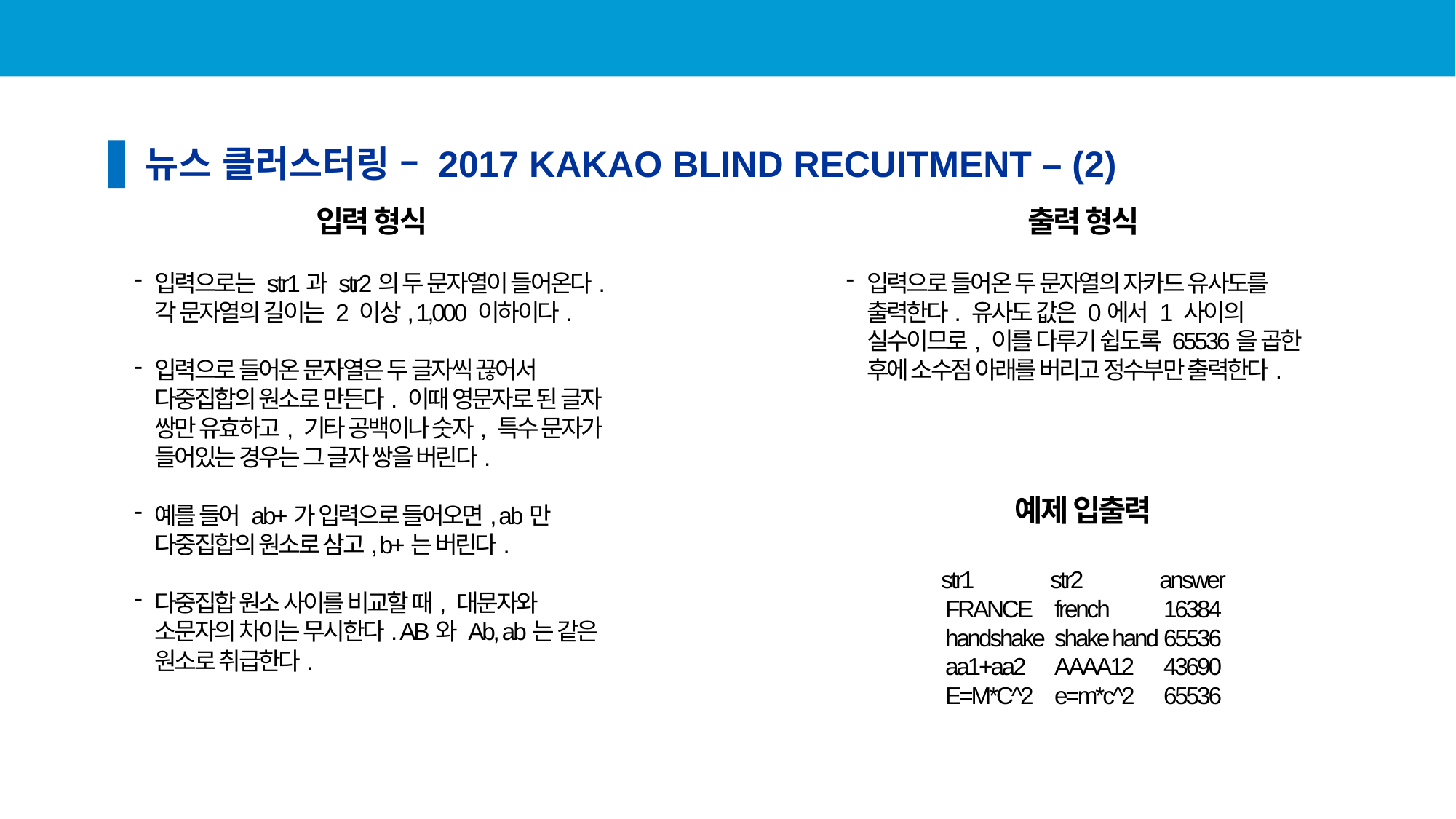

PYTHON  PROJECT  주제
뉴스 클러스터링 – 2017 KAKAO BLIND RECUITMENT – (2)

입력 형식

입력으로는 str1과 str2의 두 문자열이 들어온다. 각 문자열의 길이는 2 이상, 1,000 이하이다.

입력으로 들어온 문자열은 두 글자씩 끊어서 다중집합의 원소로 만든다. 이때 영문자로 된 글자 쌍만 유효하고, 기타 공백이나 숫자, 특수 문자가 들어있는 경우는 그 글자 쌍을 버린다.

예를 들어 ab+가 입력으로 들어오면, ab만 다중집합의 원소로 삼고, b+는 버린다.

다중집합 원소 사이를 비교할 때, 대문자와 소문자의 차이는 무시한다. AB와 Ab, ab는 같은 원소로 취급한다.
출력 형식

입력으로 들어온 두 문자열의 자카드 유사도를 출력한다. 유사도 값은 0에서 1 사이의 실수이므로, 이를 다루기 쉽도록 65536을 곱한 후에 소수점 아래를 버리고 정수부만 출력한다.
예제 입출력

str1	str2	answer
FRANCE	french	16384
handshake	shake hand	65536
aa1+aa2	AAAA12	43690
E=M*C^2	e=m*c^2	65536